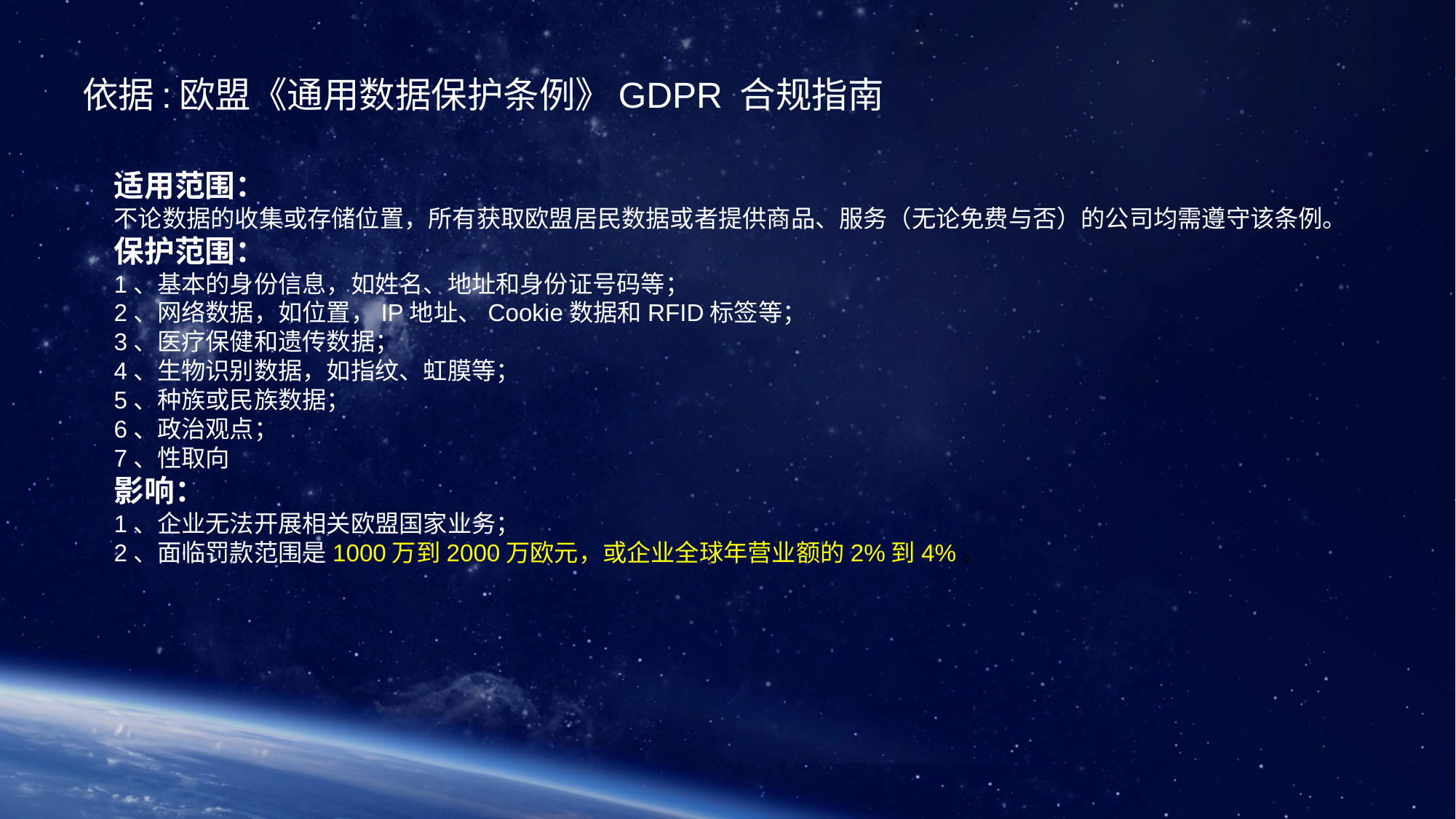

依据:欧盟《通用数据保护条例》GDPR 合规指南
适用范围：
不论数据的收集或存储位置，所有获取欧盟居民数据或者提供商品、服务（无论免费与否）的公司均需遵守该条例。
保护范围：
1、基本的身份信息，如姓名、地址和身份证号码等；
2、网络数据，如位置，IP地址、Cookie数据和RFID标签等；
3、医疗保健和遗传数据；
4、生物识别数据，如指纹、虹膜等；
5、种族或民族数据；
6、政治观点；
7、性取向
影响：
1、企业无法开展相关欧盟国家业务；
2、面临罚款范围是1000万到2000万欧元，或企业全球年营业额的2%到4%。